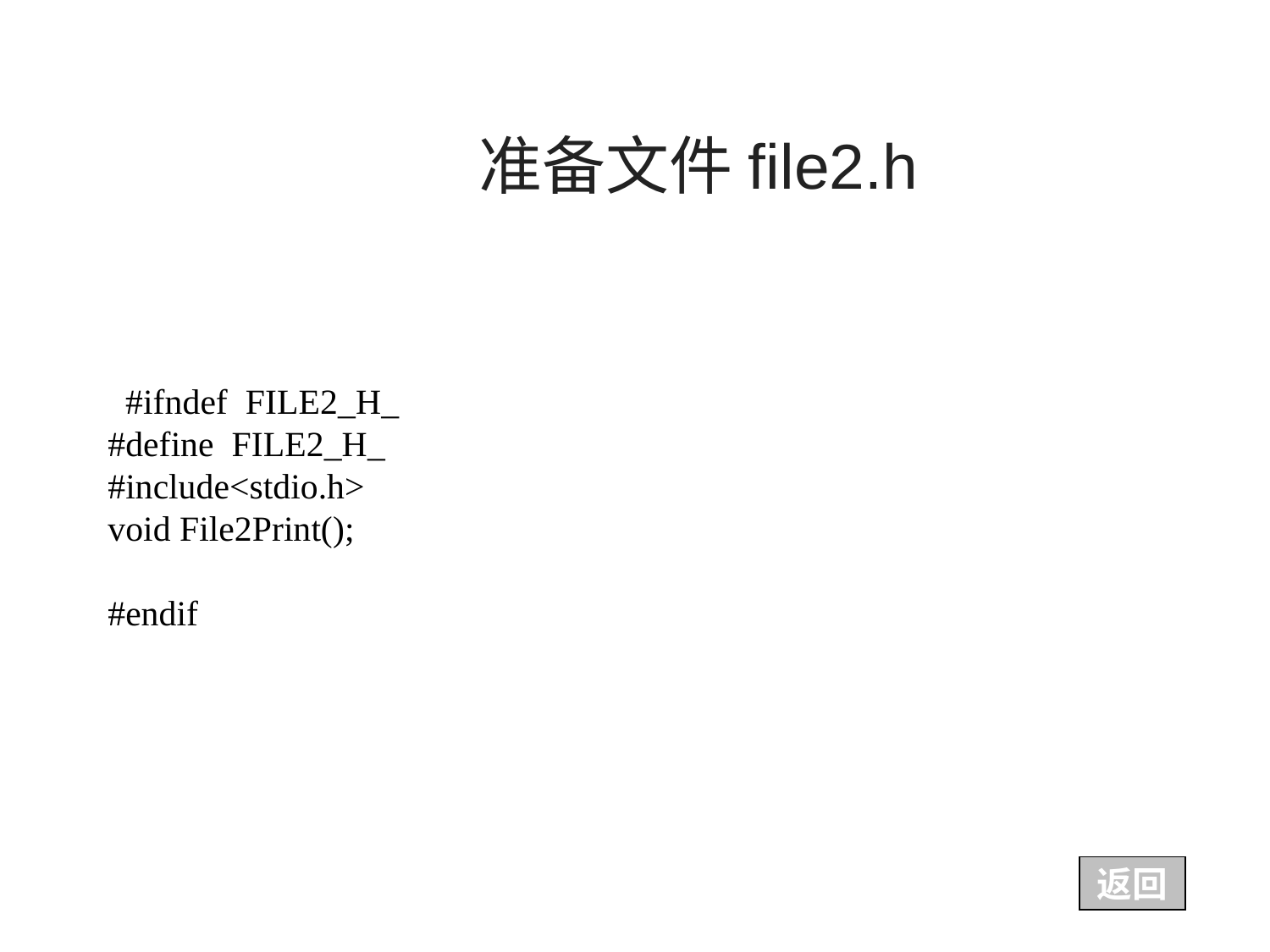

准备文件file2.h

##ifndef  FILE2_H_
#define  FILE2_H_
#include<stdio.h>
void File2Print();

#endif
返回